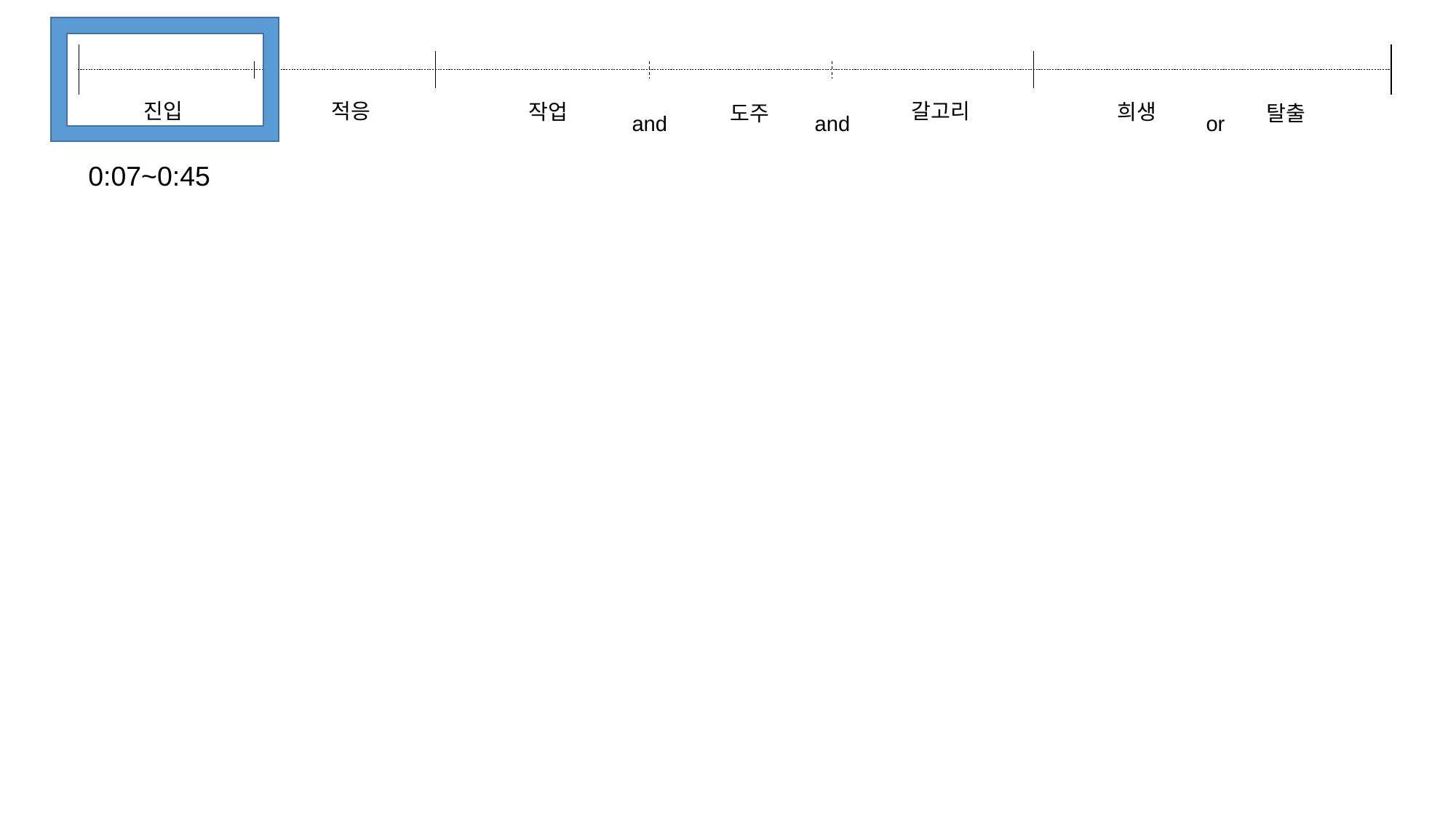

and
and
진입
적응
갈고리
작업
희생
탈출
도주
or
0:07~0:45